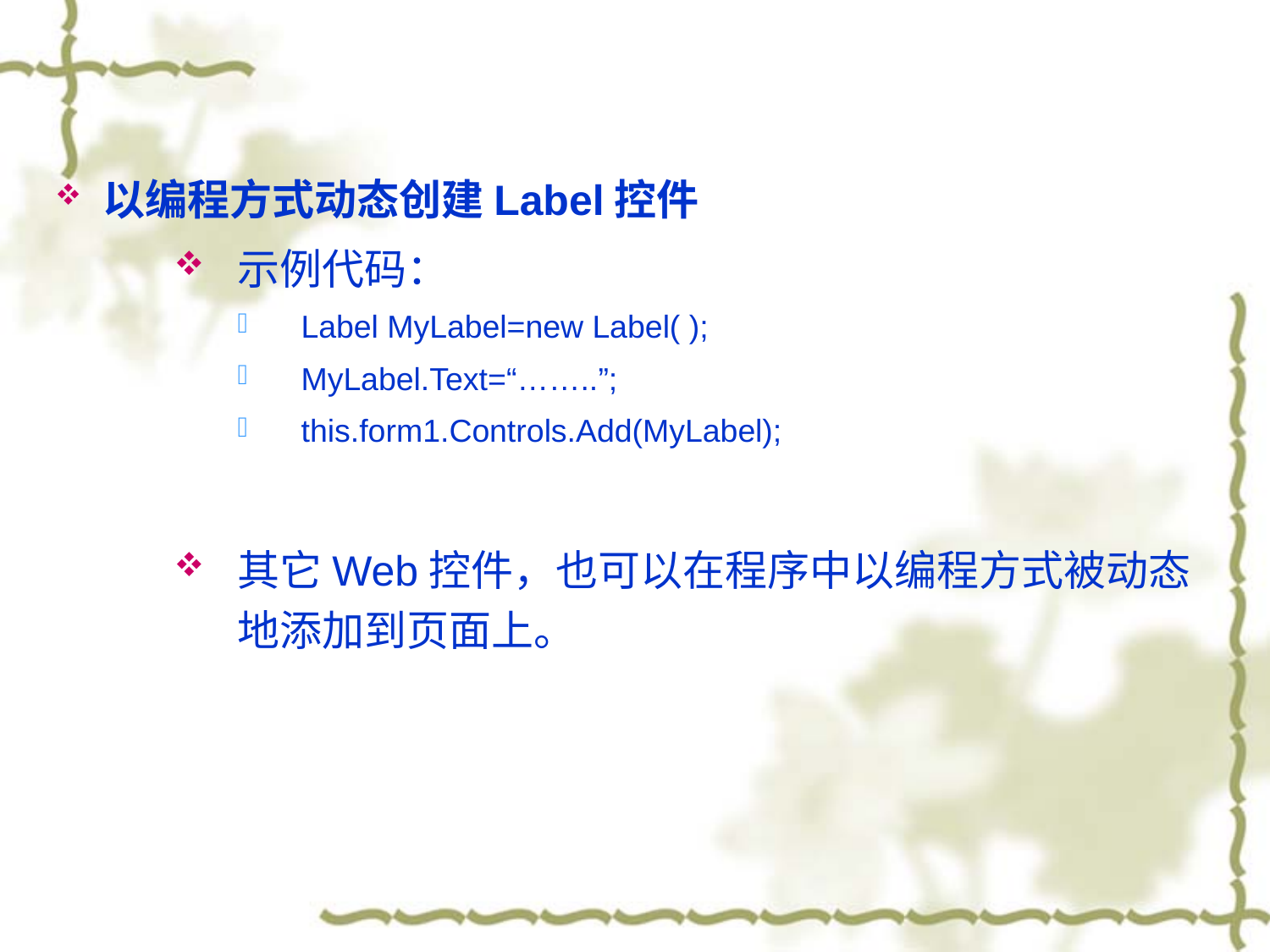

以编程方式动态创建Label控件
示例代码：
Label MyLabel=new Label( );
MyLabel.Text=“……..”;
this.form1.Controls.Add(MyLabel);

其它Web控件，也可以在程序中以编程方式被动态地添加到页面上。